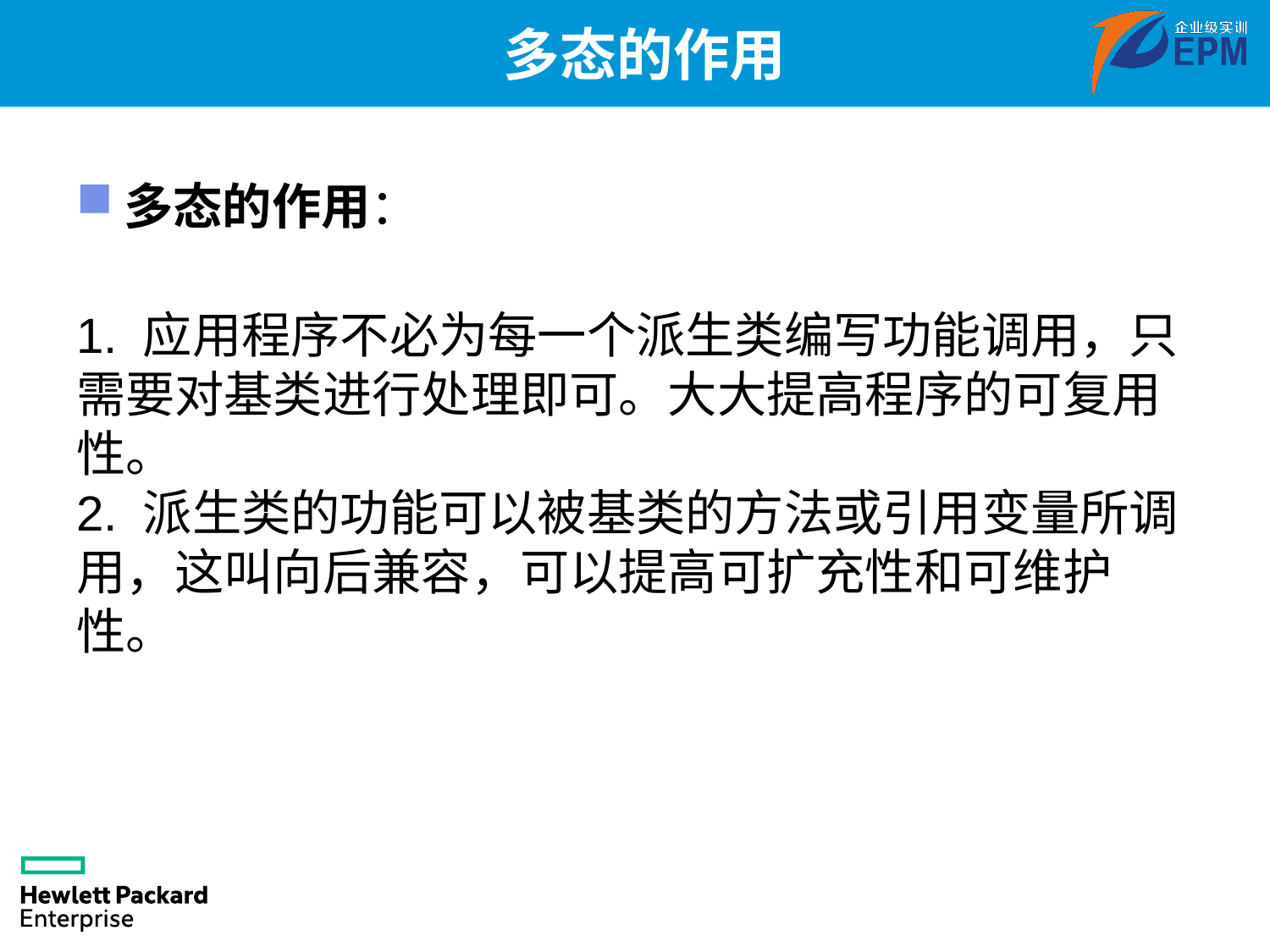

# 多态的作用
多态的作用：
1. 应用程序不必为每一个派生类编写功能调用，只需要对基类进行处理即可。大大提高程序的可复用性。
2. 派生类的功能可以被基类的方法或引用变量所调用，这叫向后兼容，可以提高可扩充性和可维护性。